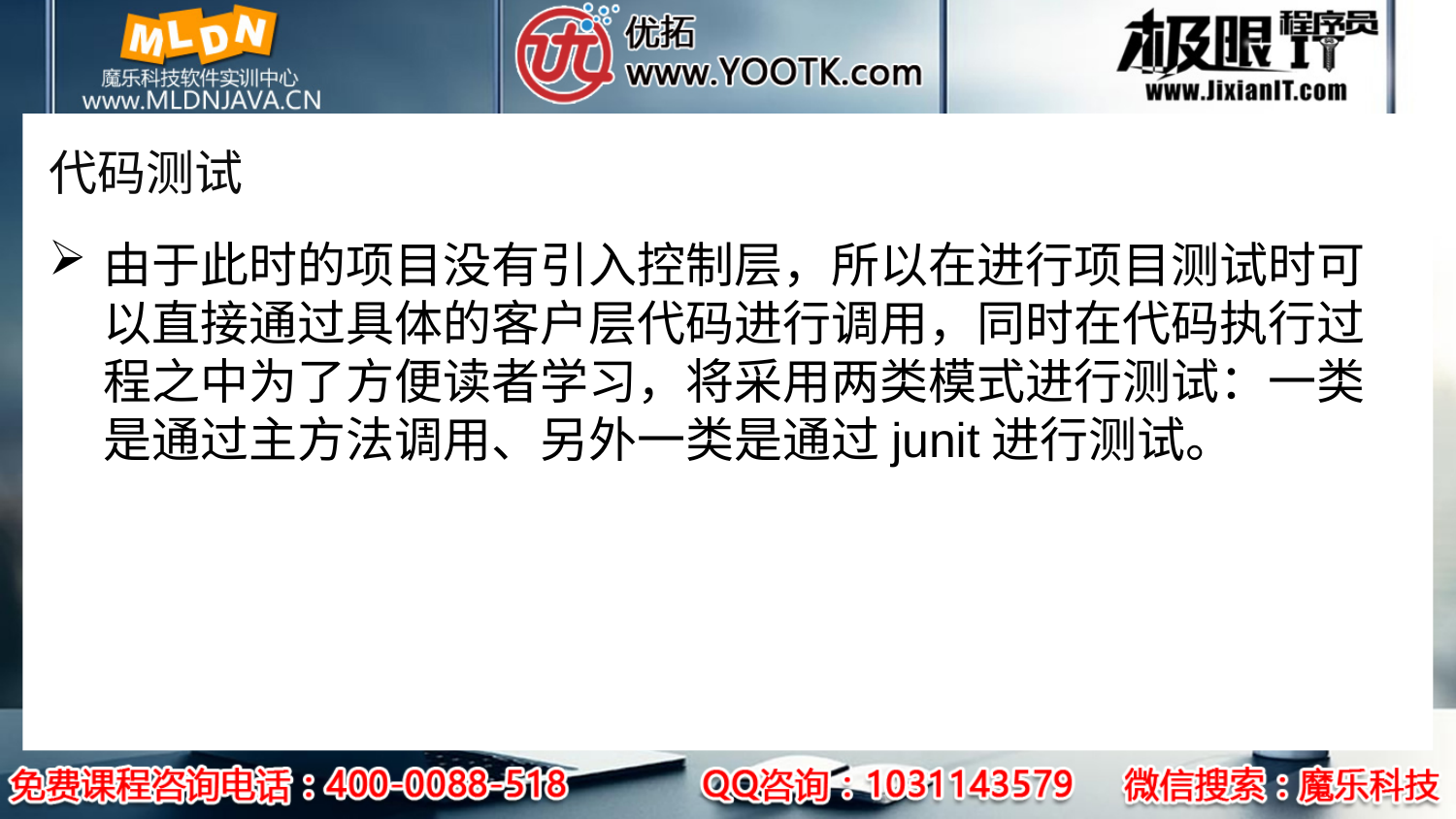

# 代码测试
由于此时的项目没有引入控制层，所以在进行项目测试时可以直接通过具体的客户层代码进行调用，同时在代码执行过程之中为了方便读者学习，将采用两类模式进行测试：一类是通过主方法调用、另外一类是通过junit进行测试。